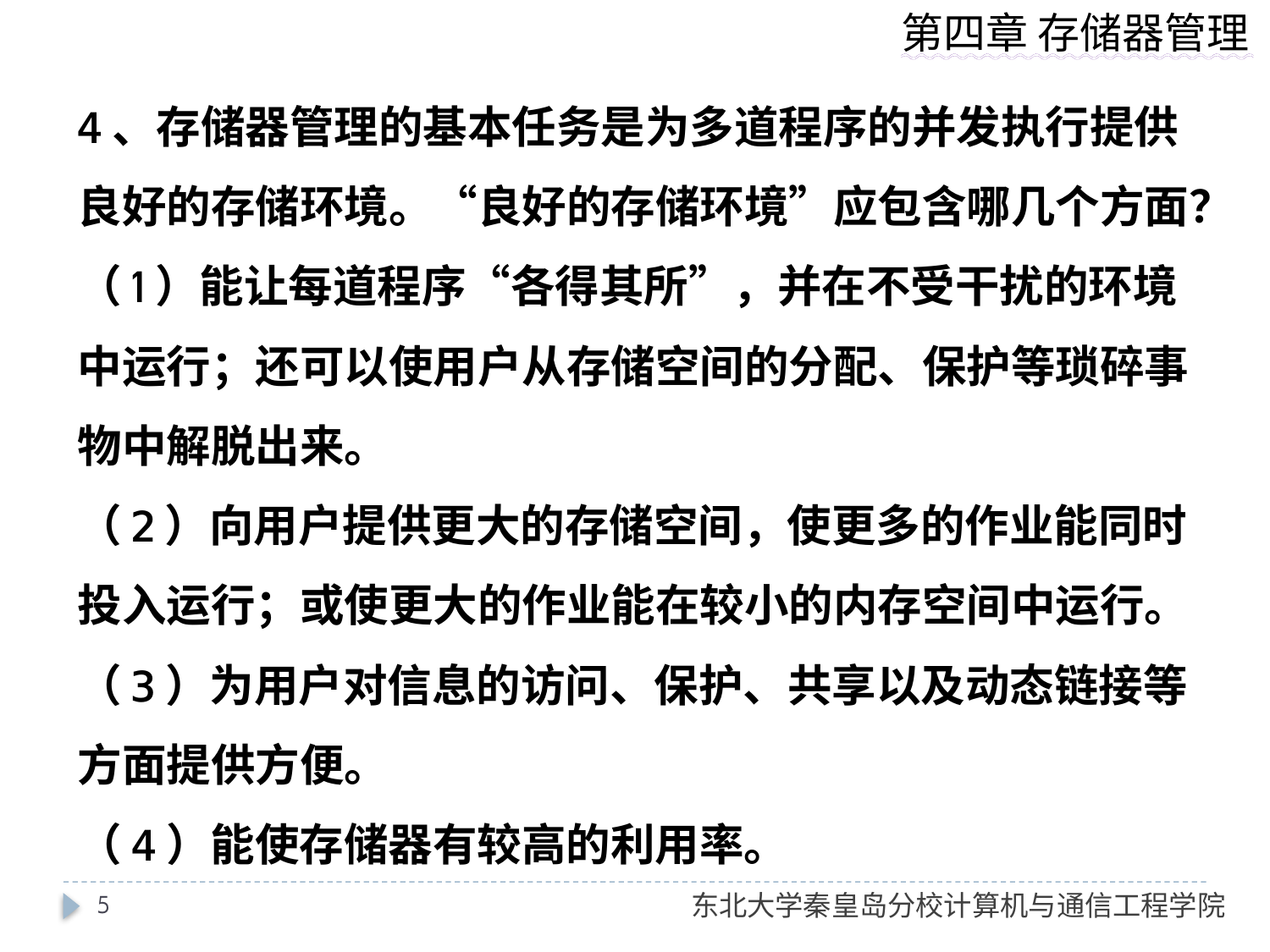

4、存储器管理的基本任务是为多道程序的并发执行提供良好的存储环境。“良好的存储环境”应包含哪几个方面？
（1）能让每道程序“各得其所”，并在不受干扰的环境中运行；还可以使用户从存储空间的分配、保护等琐碎事物中解脱出来。
（2）向用户提供更大的存储空间，使更多的作业能同时投入运行；或使更大的作业能在较小的内存空间中运行。
（3）为用户对信息的访问、保护、共享以及动态链接等方面提供方便。
（4）能使存储器有较高的利用率。

5